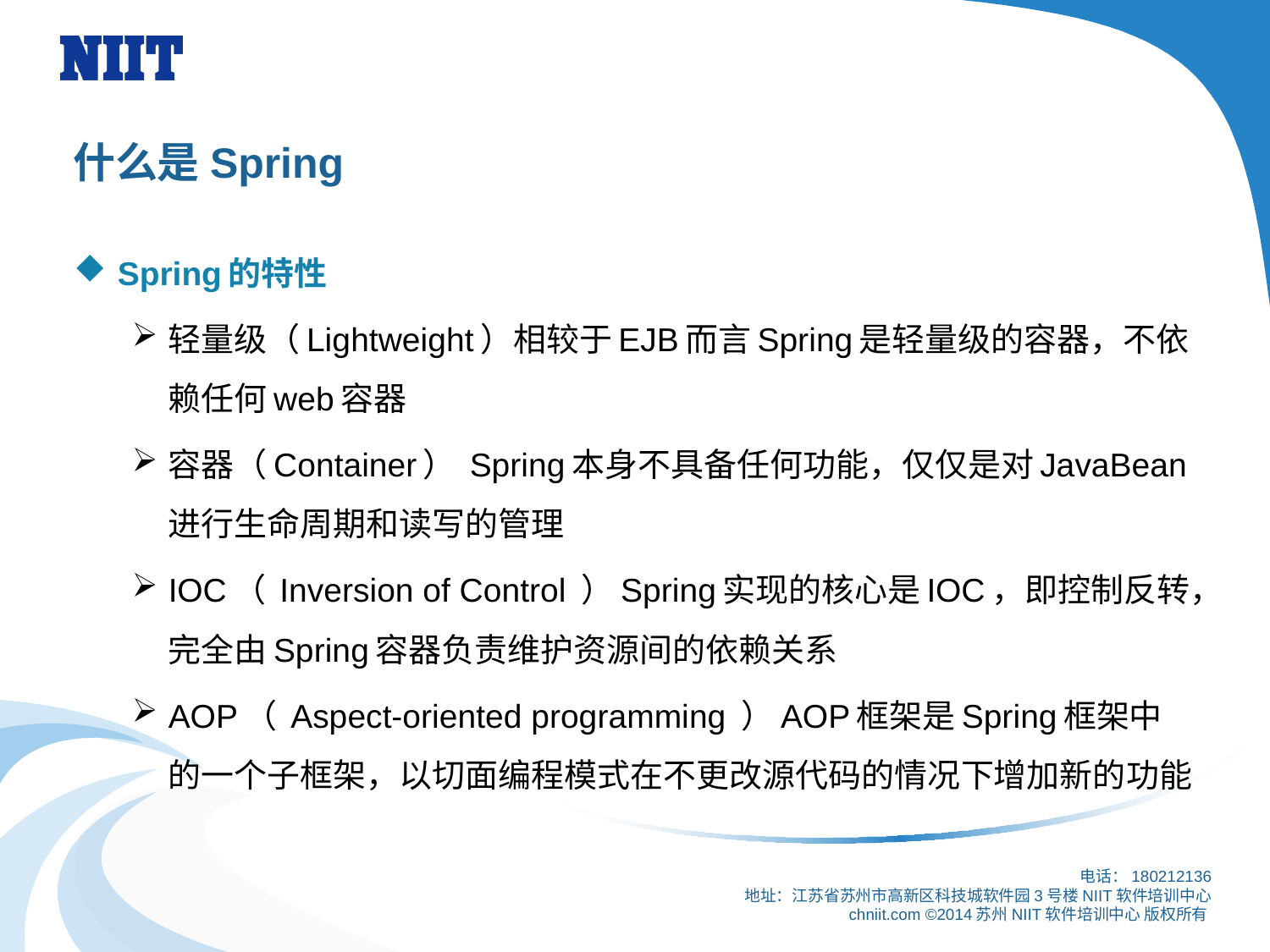

# 什么是Spring
Spring的特性
轻量级（Lightweight）相较于EJB而言Spring是轻量级的容器，不依赖任何web容器
容器（Container） Spring本身不具备任何功能，仅仅是对JavaBean进行生命周期和读写的管理
IOC（ Inversion of Control ）Spring实现的核心是IOC，即控制反转，完全由Spring容器负责维护资源间的依赖关系
AOP（ Aspect-oriented programming ）AOP框架是Spring框架中的一个子框架，以切面编程模式在不更改源代码的情况下增加新的功能